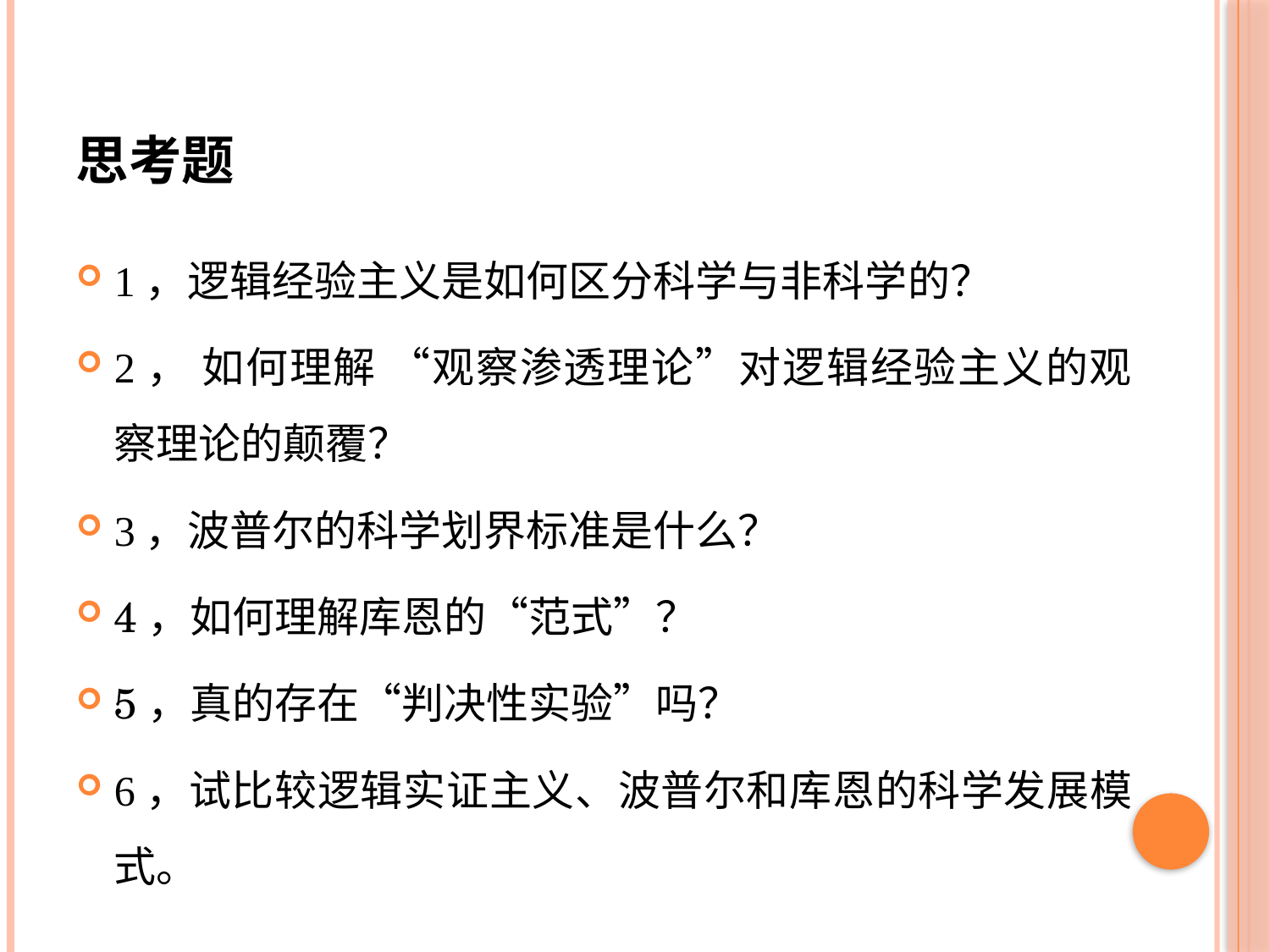

# 思考题
1，逻辑经验主义是如何区分科学与非科学的？
2， 如何理解 “观察渗透理论”对逻辑经验主义的观察理论的颠覆？
3，波普尔的科学划界标准是什么？
4，如何理解库恩的“范式”？
5，真的存在“判决性实验”吗？
6，试比较逻辑实证主义、波普尔和库恩的科学发展模式。